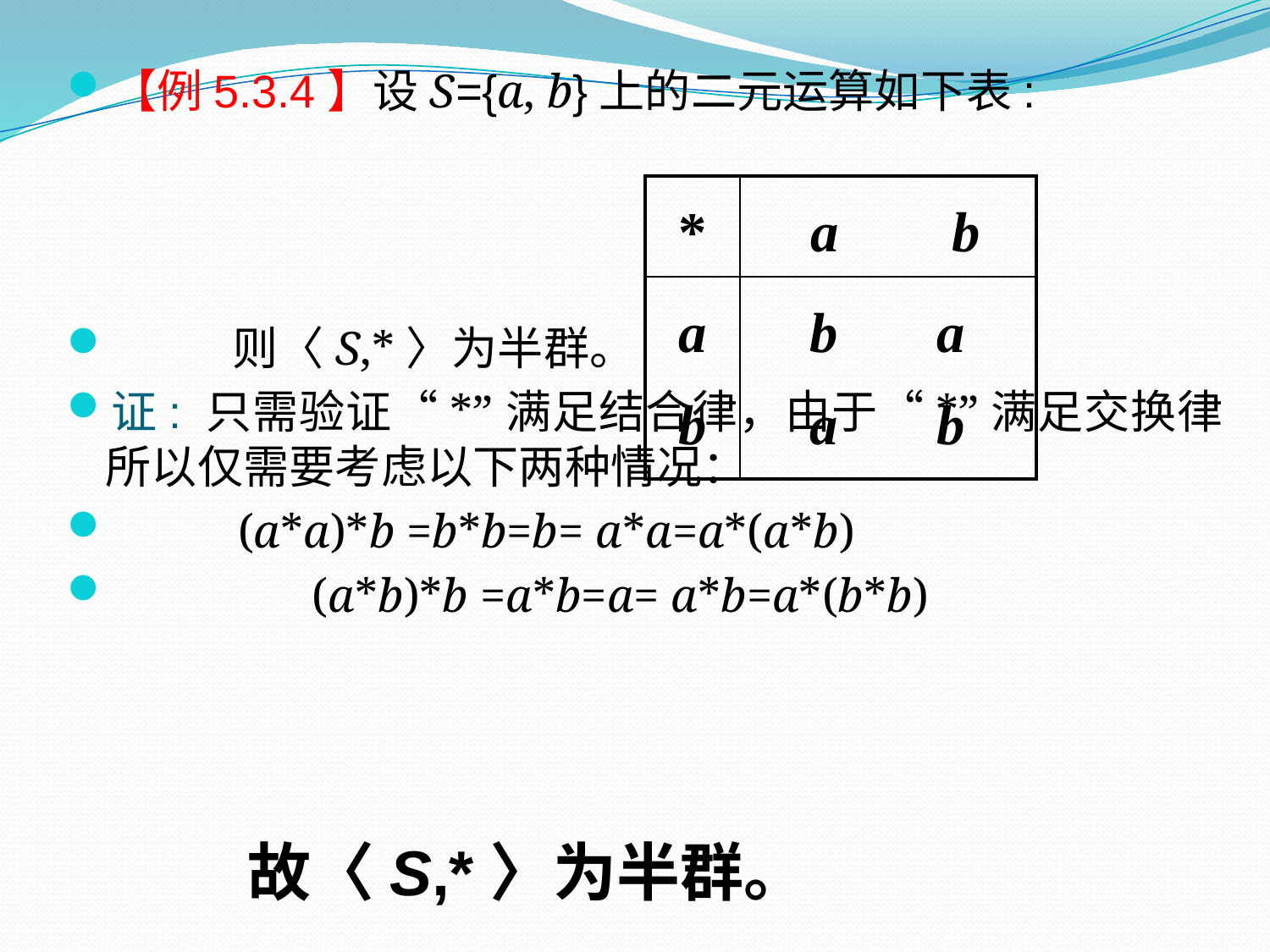

【例5.3.4】设S={a, b}上的二元运算如下表:

	则〈S,*〉为半群。
证: 只需验证“*”满足结合律，由于“*”满足交换律所以仅需要考虑以下两种情况：
          (a*a)*b =b*b=b= a*a=a*(a*b)
                 (a*b)*b =a*b=a= a*b=a*(b*b)
| \* | a b |
| --- | --- |
| a b | b a a b |
故〈S,*〉为半群。